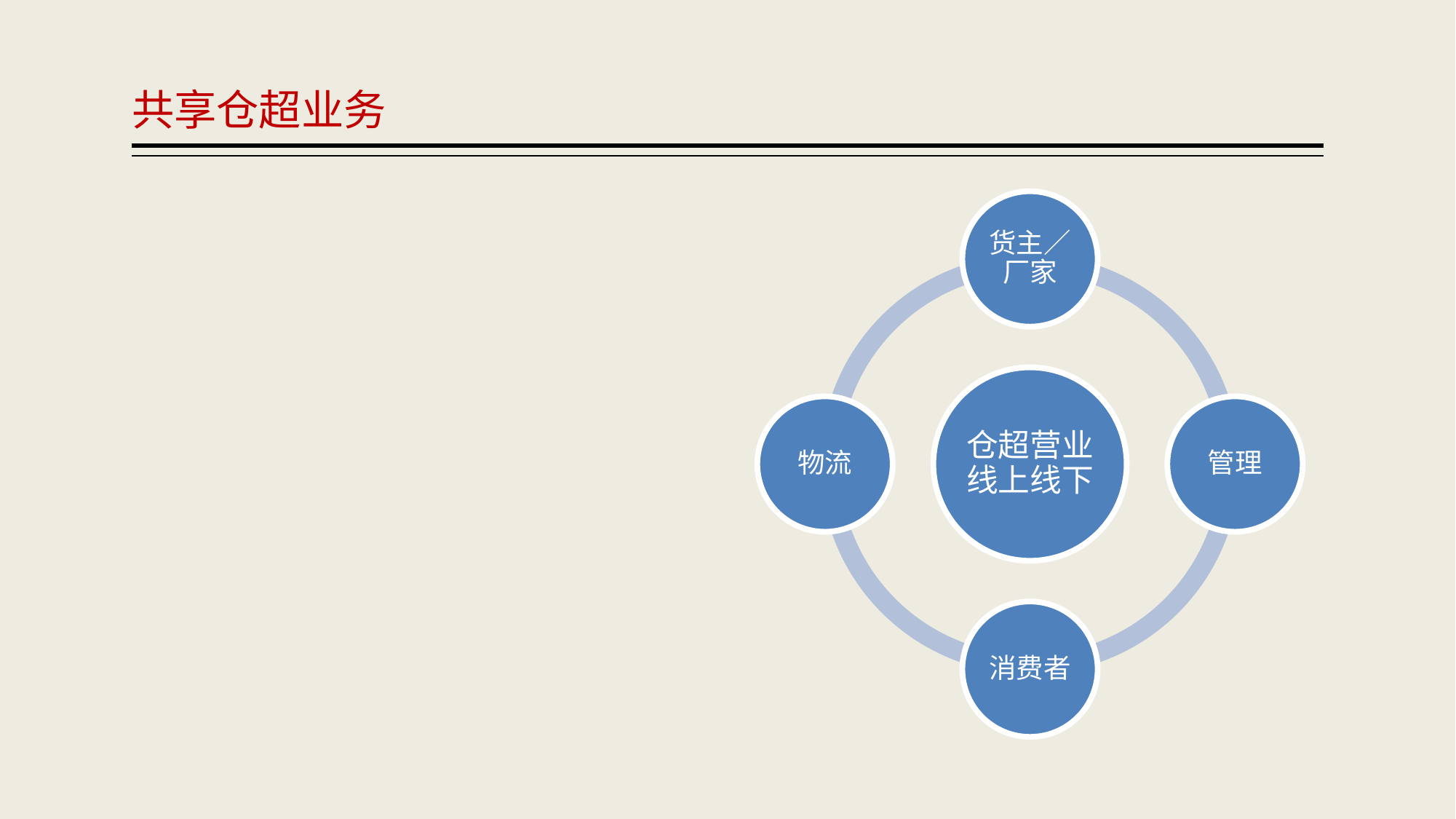

# 共享仓超业务

仓超营业线上线下
货主／厂家
管理
消费者
物流